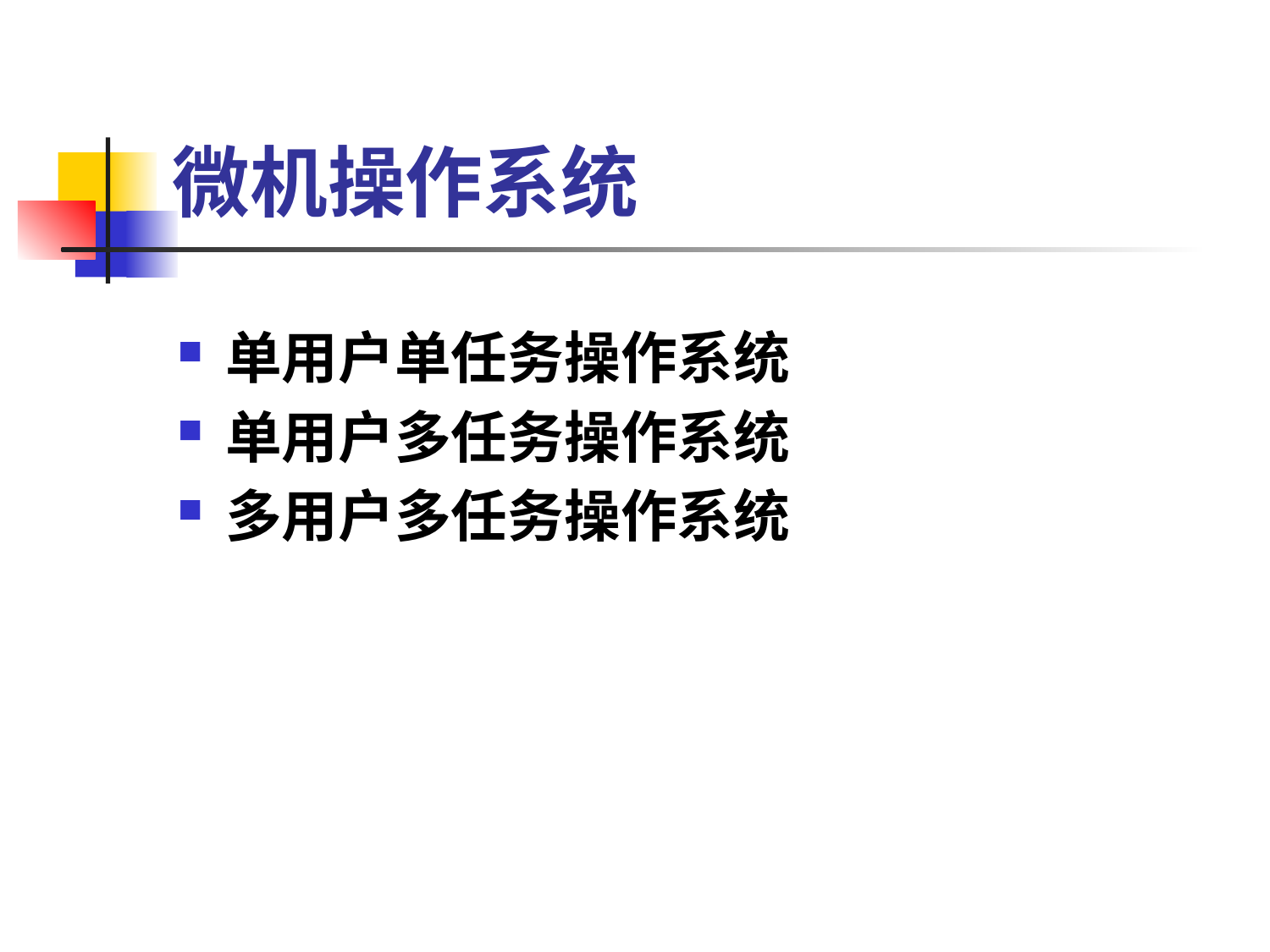

# 微机操作系统
单用户单任务操作系统
单用户多任务操作系统
多用户多任务操作系统